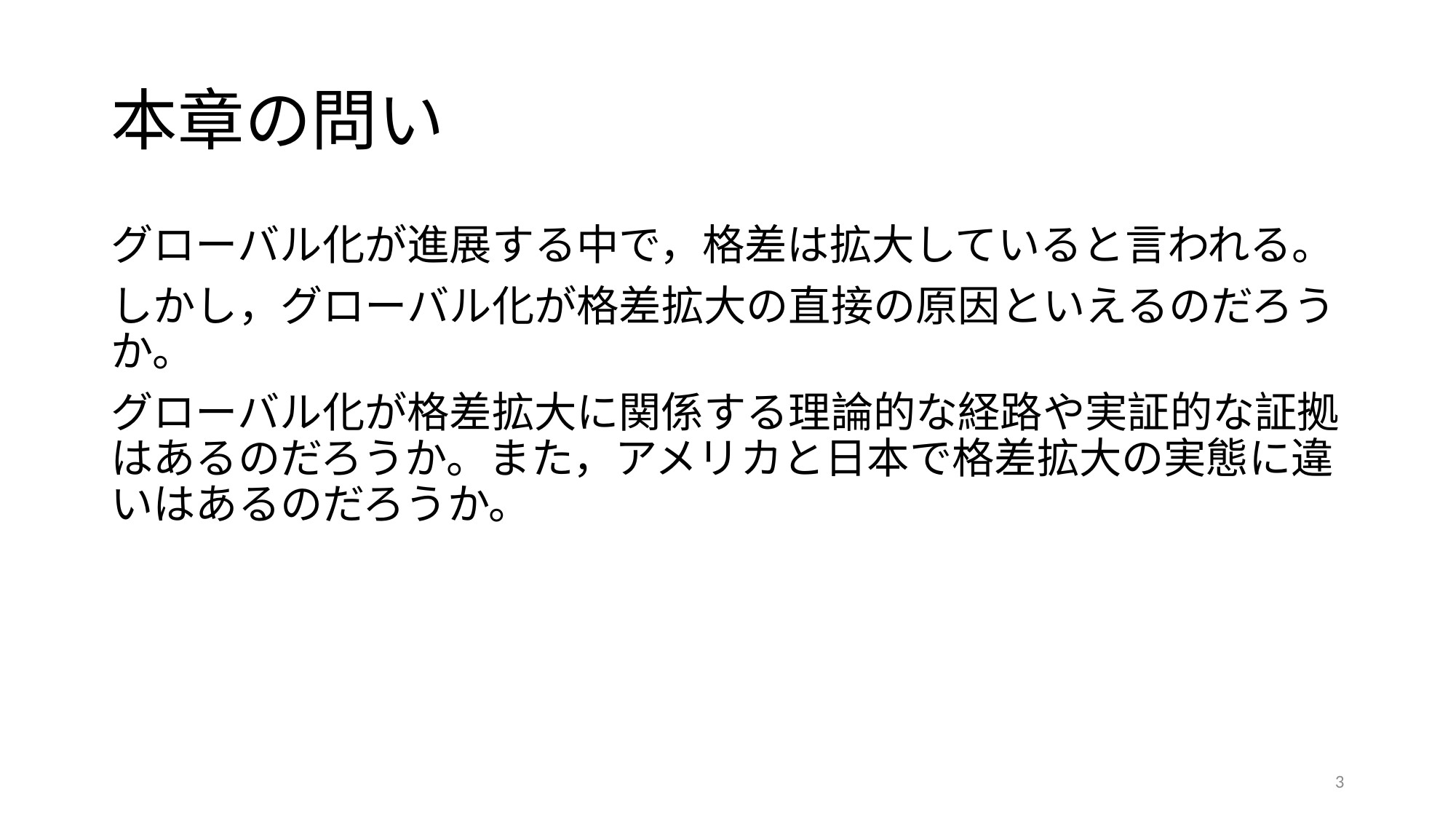

# 本章の問い
グローバル化が進展する中で，格差は拡大していると言われる。
しかし，グローバル化が格差拡大の直接の原因といえるのだろうか。
グローバル化が格差拡大に関係する理論的な経路や実証的な証拠はあるのだろうか。また，アメリカと日本で格差拡大の実態に違いはあるのだろうか。
3